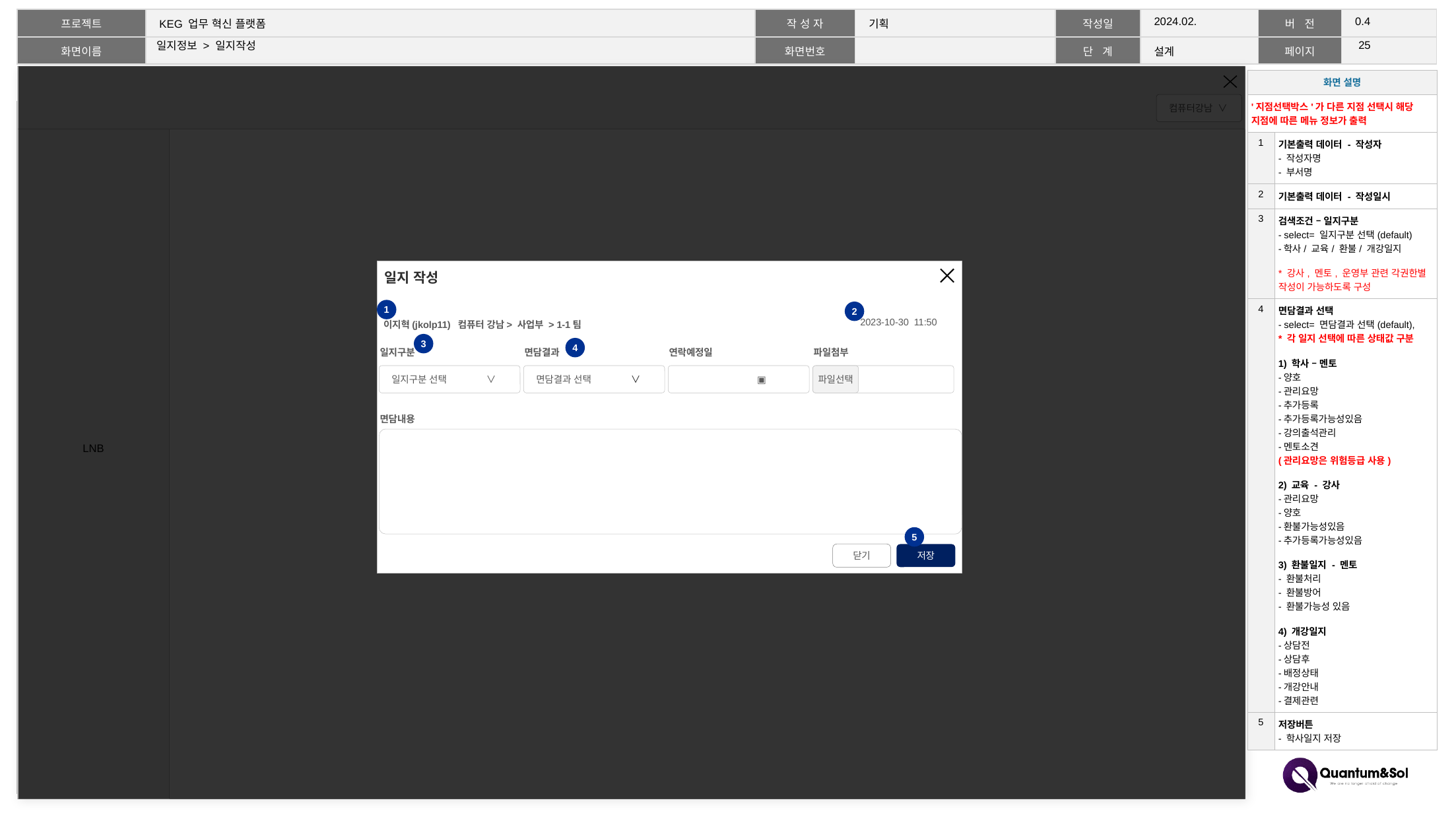

25

# 일지정보 > 일지작성

| 화면 설명 |  |
| --- | --- |
| '지점선택박스'가 다른 지점 선택시 해당 지점에 따른 메뉴 정보가 출력 |  |
| 1 | 기본출력 데이터 - 작성자 - 작성자명 - 부서명 |
| 2 | 기본출력 데이터 - 작성일시 |
| 3 | 검색조건 – 일지구분 - select= 일지구분 선택(default) -학사/ 교육/ 환불/ 개강일지 \* 강사, 멘토, 운영부 관련 각권한별 작성이 가능하도록 구성 |
| 4 | 면담결과 선택 - select= 면담결과 선택(default), \* 각 일지 선택에 따른 상태값 구분 1) 학사 – 멘토 -양호 -관리요망 -추가등록 -추가등록가능성있음 -강의출석관리 -멘토소견 (관리요망은 위험등급 사용) 2) 교육 - 강사 -관리요망 -양호 -환불가능성있음 -추가등록가능성있음 3) 환불일지 - 멘토 - 환불처리 - 환불방어 - 환불가능성 있음 4) 개강일지 -상담전 -상담후 -배정상태 -개강안내 -결제관련 |
| 5 | 저장버튼 - 학사일지 저장 |
컴퓨터강남  ∨
일지 작성
1
2
2023-10-30  11:50
이지혁(jkolp11)  컴퓨터 강남> 사업부 > 1-1팀
3
4
일지구분
면담결과
연락예정일
파일첨부
일지구분 선택               ∨
면담결과 선택               ∨
                             ▣
파일선택

면담내용

5
닫기
저장